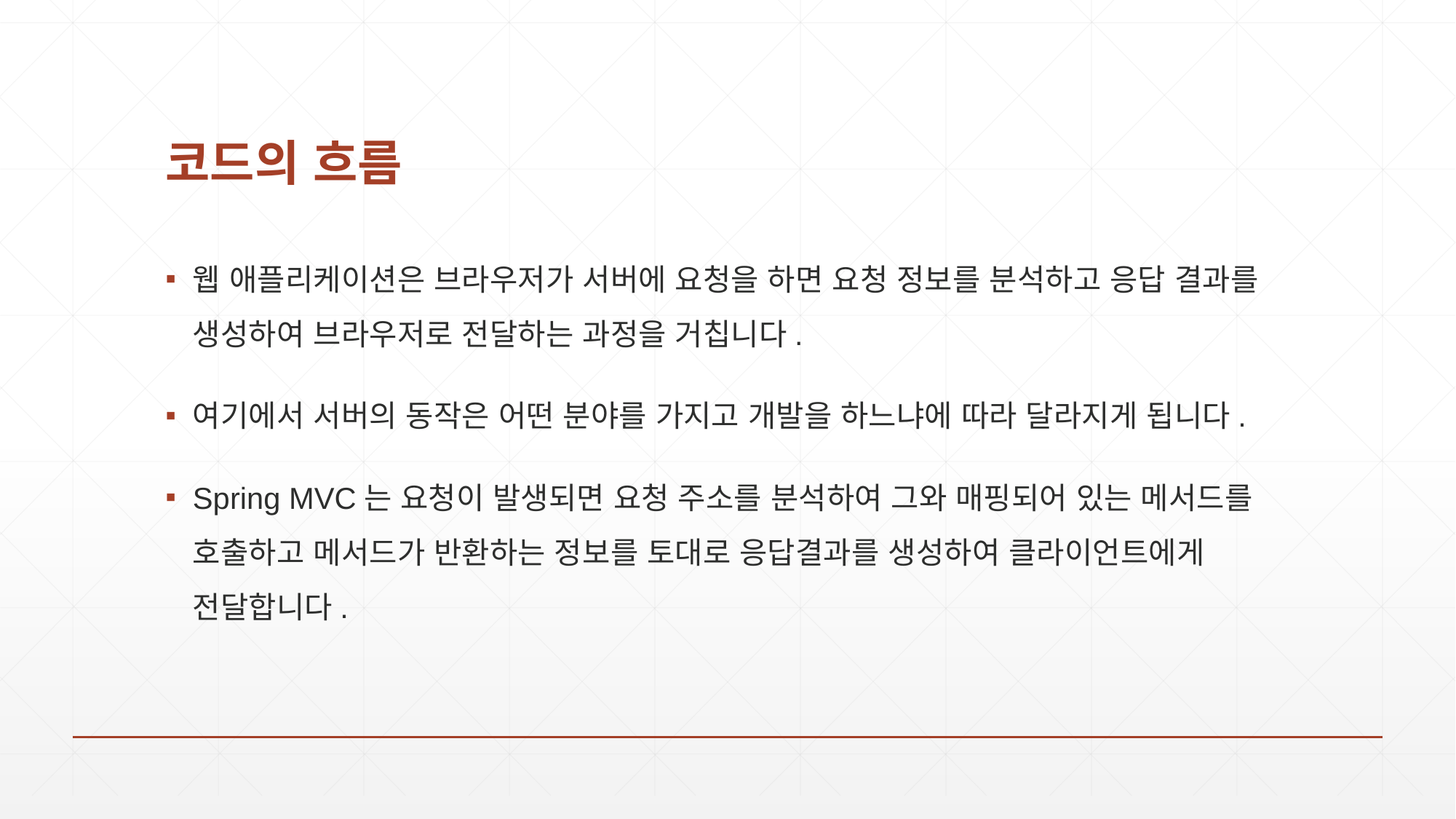

# 코드의 흐름
웹 애플리케이션은 브라우저가 서버에 요청을 하면 요청 정보를 분석하고 응답 결과를 생성하여 브라우저로 전달하는 과정을 거칩니다.
여기에서 서버의 동작은 어떤 분야를 가지고 개발을 하느냐에 따라 달라지게 됩니다.
Spring MVC는 요청이 발생되면 요청 주소를 분석하여 그와 매핑되어 있는 메서드를 호출하고 메서드가 반환하는 정보를 토대로 응답결과를 생성하여 클라이언트에게 전달합니다.